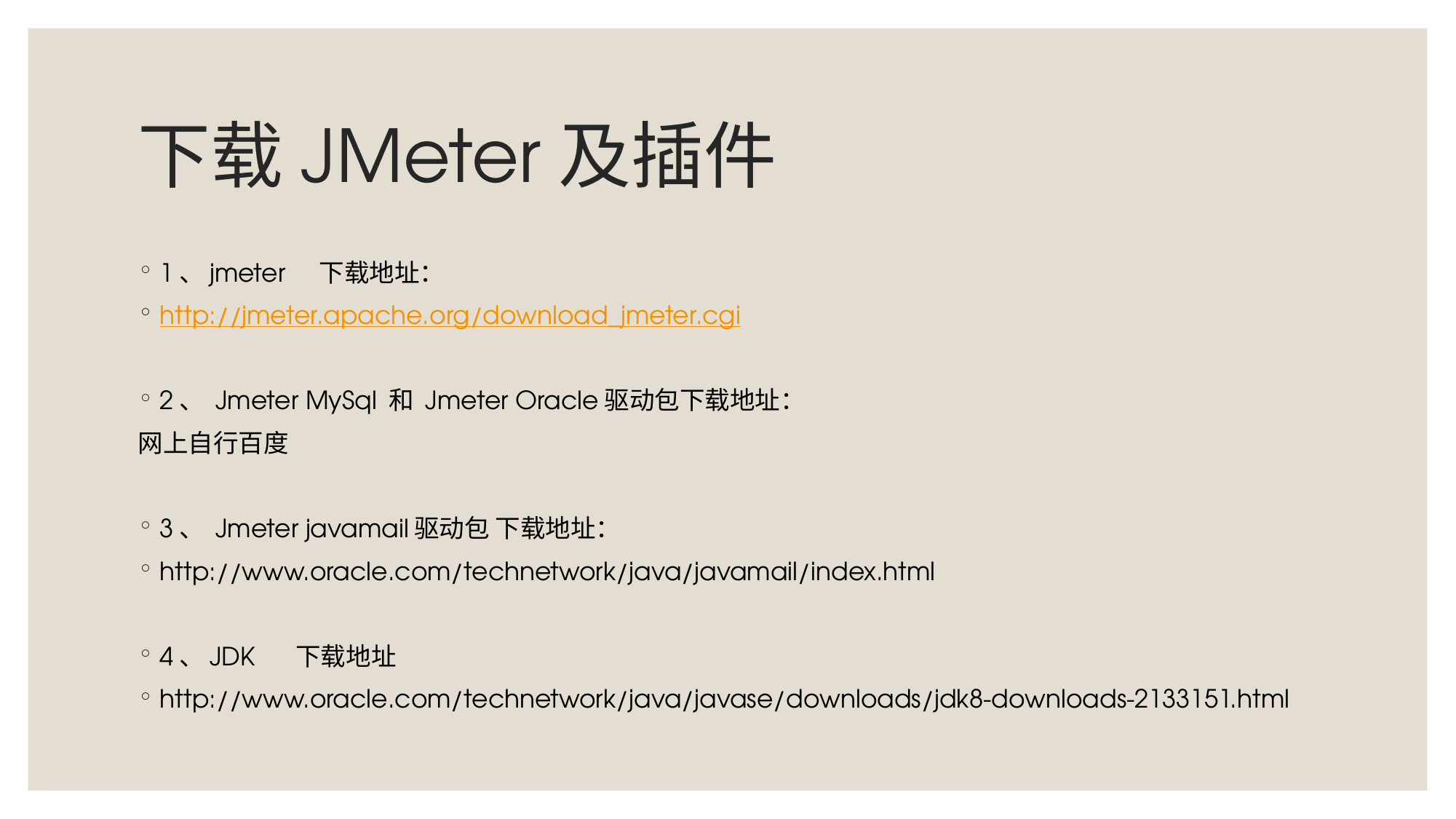

# 下载JMeter及插件
1、jmeter    下载地址：
http://jmeter.apache.org/download_jmeter.cgi

2、 Jmeter MySql 和 Jmeter Oracle驱动包下载地址：
网上自行百度

3、 Jmeter javamail驱动包 下载地址：
http://www.oracle.com/technetwork/java/javamail/index.html

4、JDK     下载地址
http://www.oracle.com/technetwork/java/javase/downloads/jdk8-downloads-2133151.html